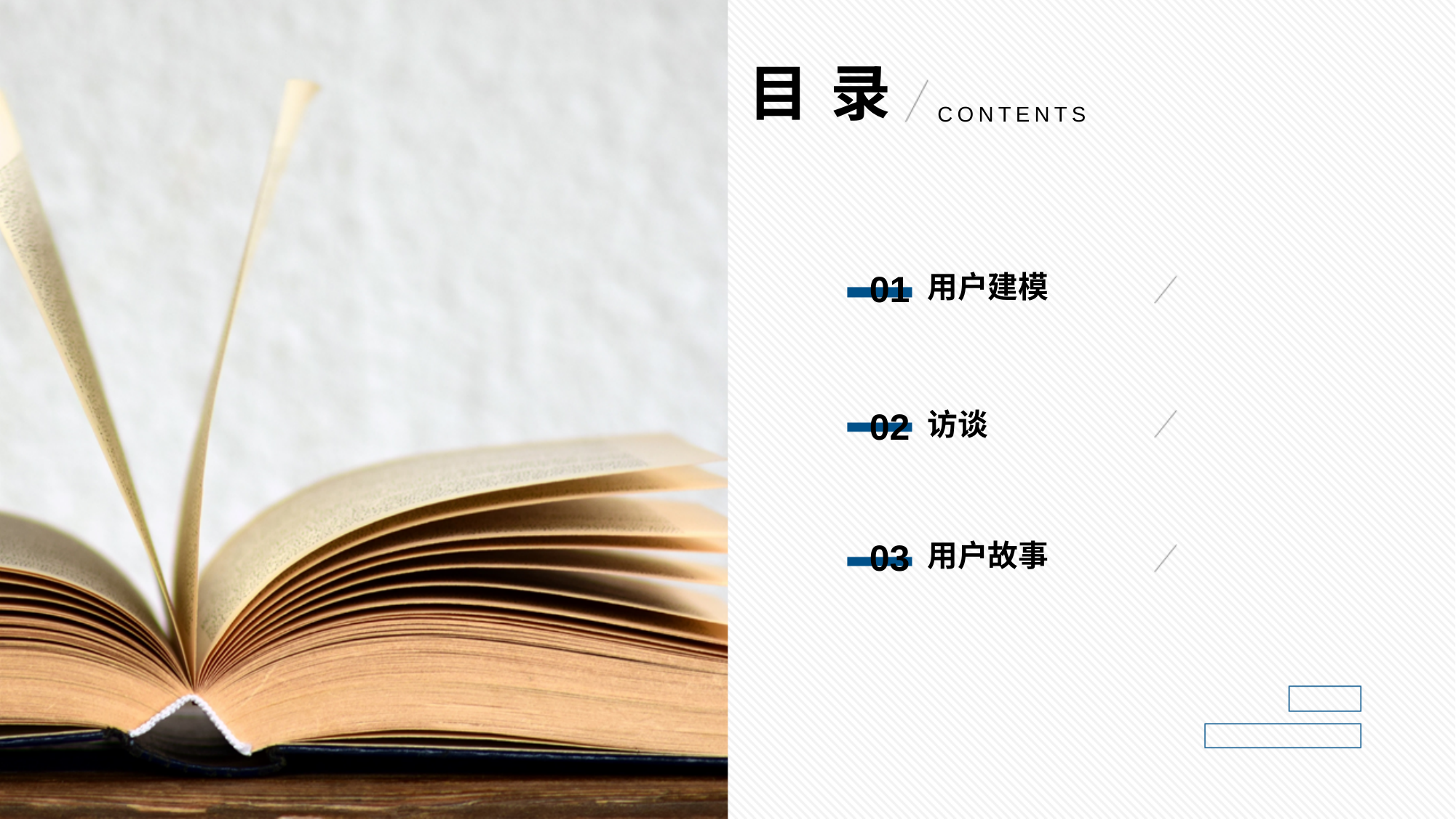

目录
CONTENTS
01
用户建模
02
访谈
03
用户故事